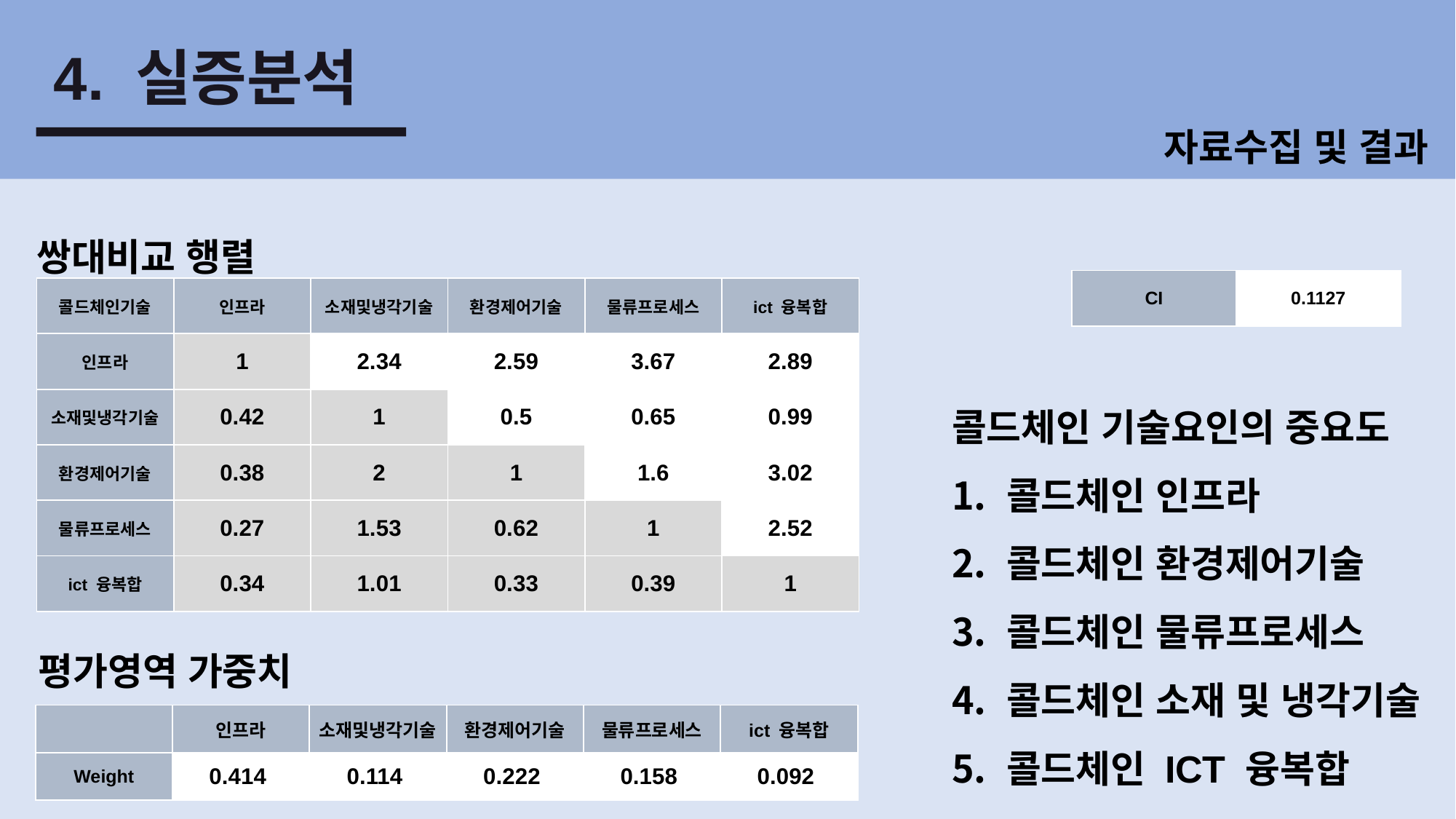

4. 실증분석
자료수집 및 결과

쌍대비교 행렬
| CI | 0.1127 |
| --- | --- |
| 콜드체인기술 | 인프라 | 소재및냉각기술 | 환경제어기술 | 물류프로세스 | ict 융복합 |
| --- | --- | --- | --- | --- | --- |
| 인프라 | 1 | 2.34 | 2.59 | 3.67 | 2.89 |
| 소재및냉각기술 | 0.42 | 1 | 0.5 | 0.65 | 0.99 |
| 환경제어기술 | 0.38 | 2 | 1 | 1.6 | 3.02 |
| 물류프로세스 | 0.27 | 1.53 | 0.62 | 1 | 2.52 |
| ict 융복합 | 0.34 | 1.01 | 0.33 | 0.39 | 1 |
콜드체인 기술요인의 중요도
콜드체인 인프라
콜드체인 환경제어기술
콜드체인 물류프로세스
콜드체인 소재 및 냉각기술
콜드체인 ICT 융복합
평가영역 가중치
|  | 인프라 | 소재및냉각기술 | 환경제어기술 | 물류프로세스 | ict 융복합 |
| --- | --- | --- | --- | --- | --- |
| Weight | 0.414 | 0.114 | 0.222 | 0.158 | 0.092 |